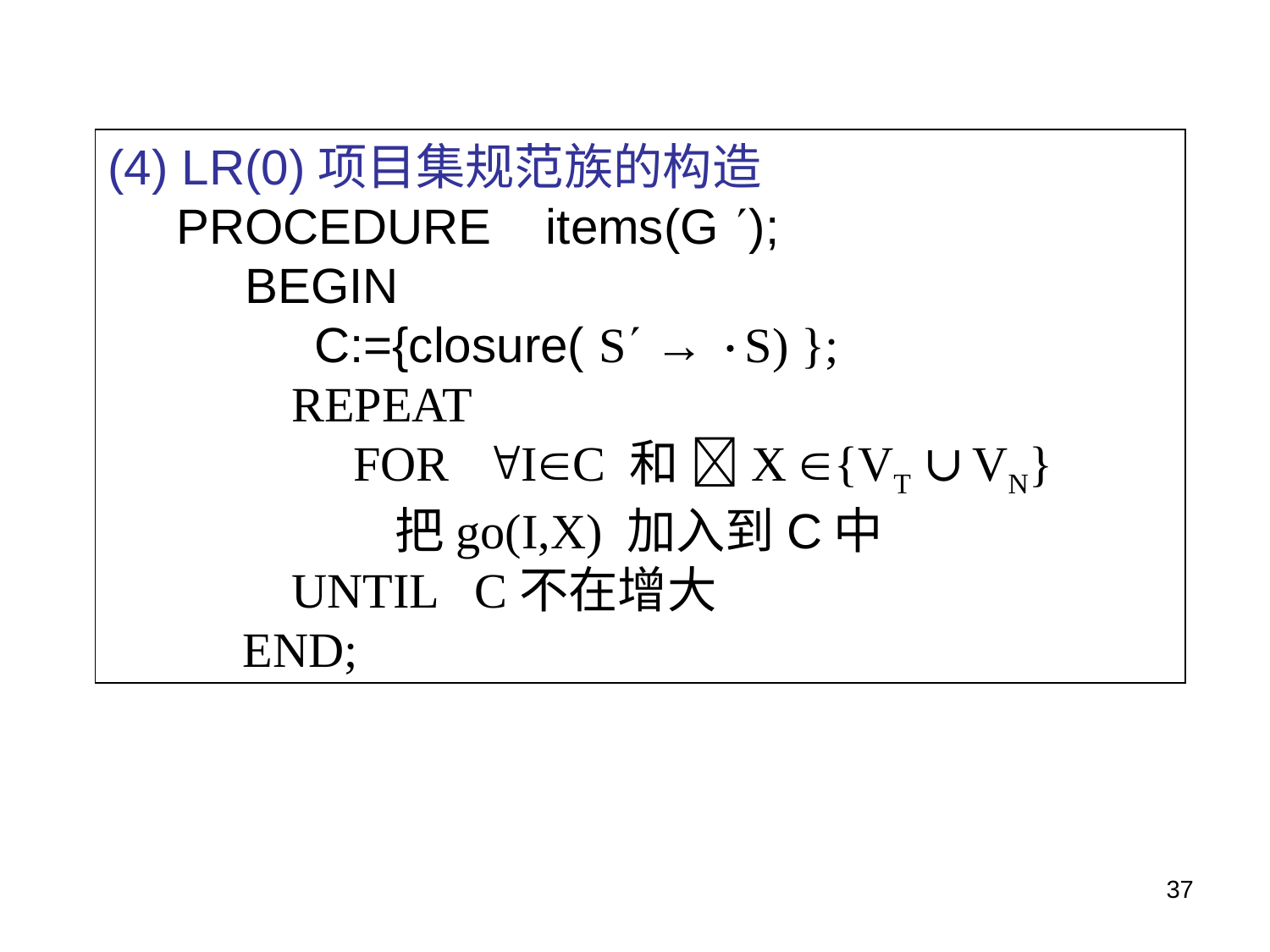

(4) LR(0)项目集规范族的构造
     PROCEDURE    items(G ′);
          BEGIN
               C:={closure( S′ → ⋅S) };
               REPEAT
                    FOR   ∀I∈C 和 ∀X ∈{VT ∪VN}
                         把go(I,X) 加入到C中
               UNTIL   C不在增大
           END;

37